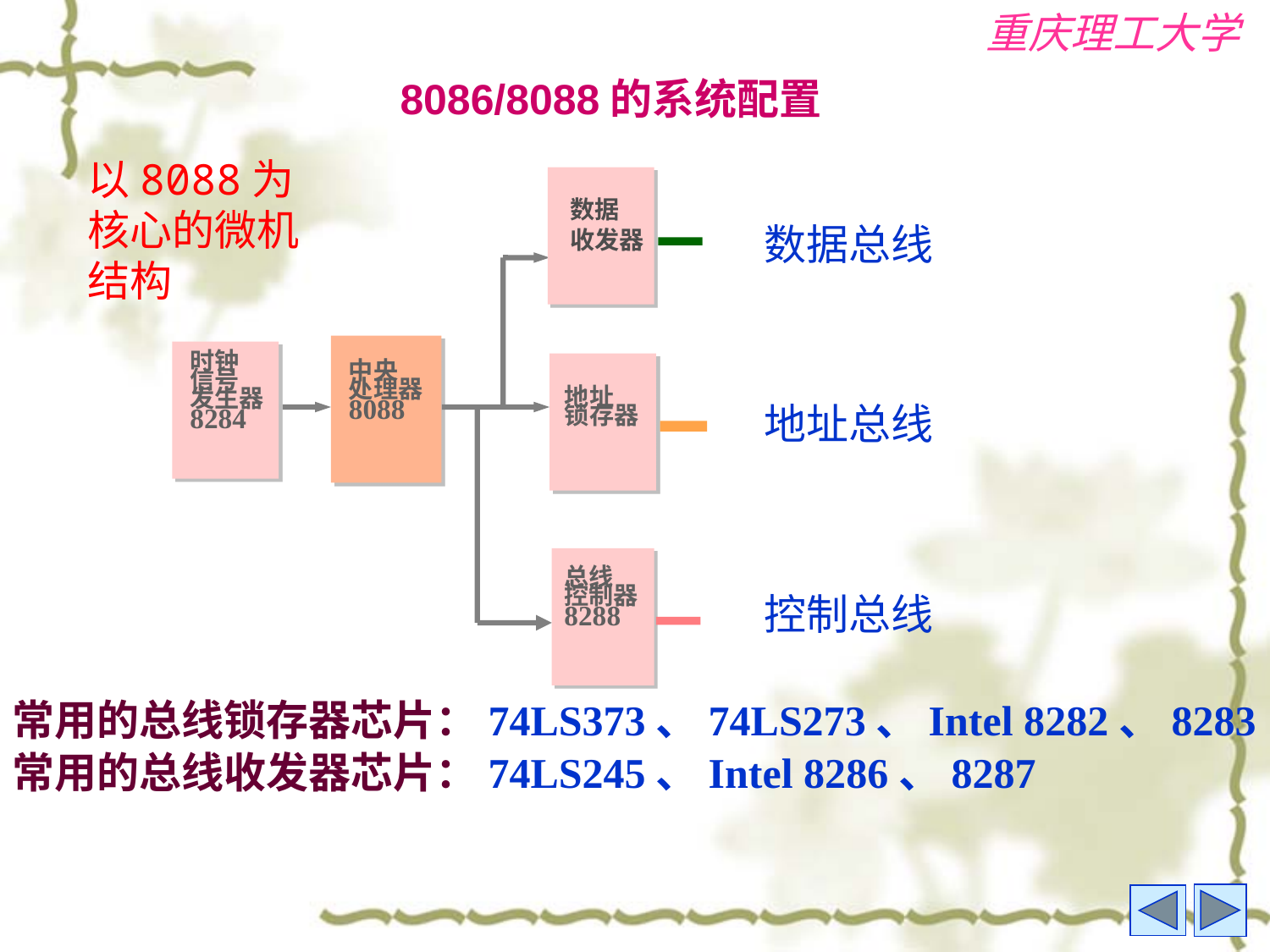

8086/8088的系统配置
以8088为核心的微机结构

数据
收发器
数据总线

时钟
信号
发生器
8284

中央
处理器
8088
地址
锁存器

地址总线

总线
控制器
8288
控制总线

常用的总线锁存器芯片：74LS373、74LS273、Intel 8282、8283
常用的总线收发器芯片：74LS245、Intel 8286、8287